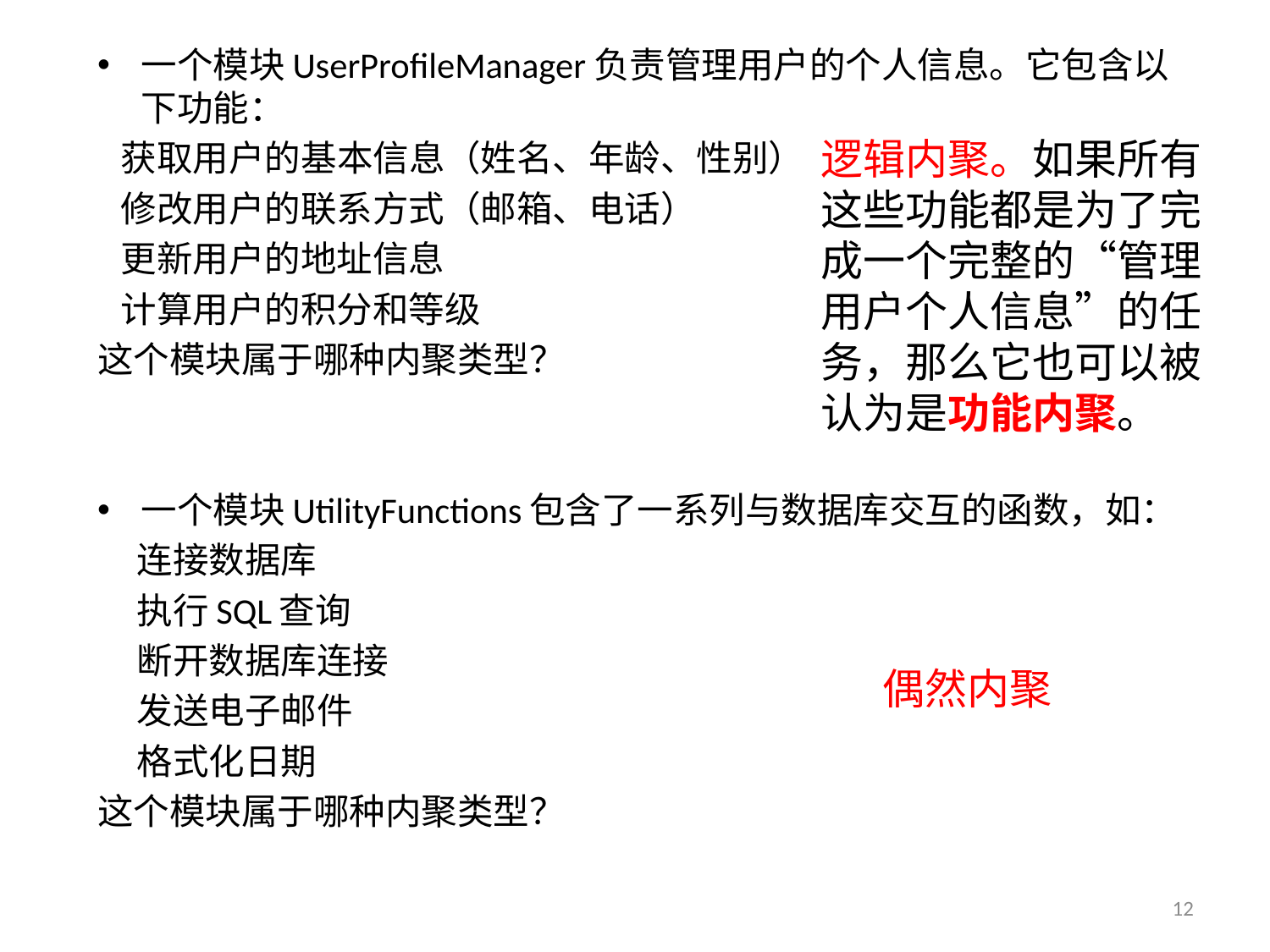

一个模块UserProfileManager负责管理用户的个人信息。它包含以下功能：
  获取用户的基本信息（姓名、年龄、性别）
  修改用户的联系方式（邮箱、电话）
  更新用户的地址信息
  计算用户的积分和等级
这个模块属于哪种内聚类型？

一个模块UtilityFunctions包含了一系列与数据库交互的函数，如：
    连接数据库
    执行SQL查询
    断开数据库连接
    发送电子邮件
    格式化日期
这个模块属于哪种内聚类型？

逻辑内聚。如果所有这些功能都是为了完成一个完整的“管理用户个人信息”的任务，那么它也可以被认为是功能内聚。
偶然内聚
12